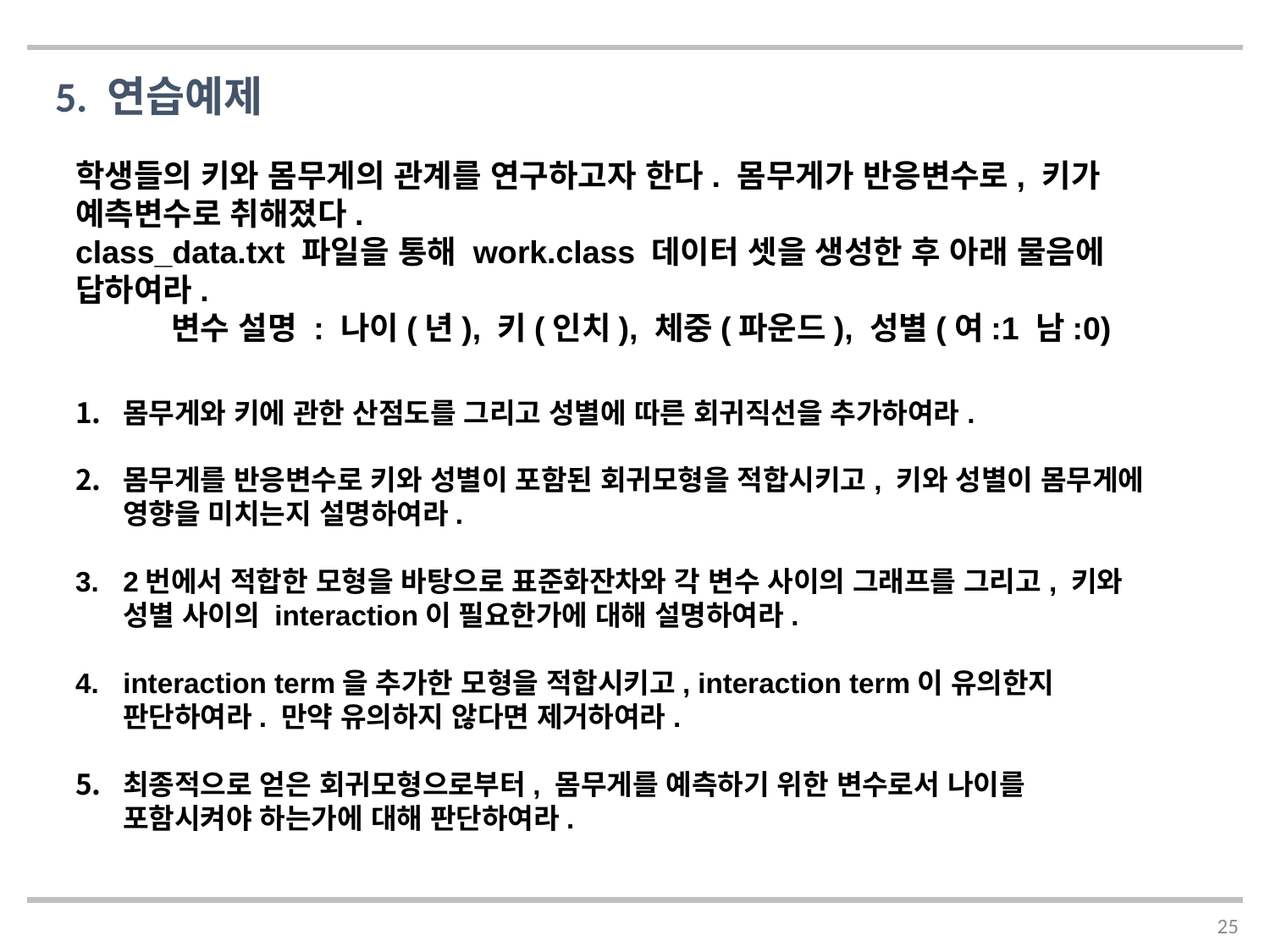

5. 연습예제
학생들의 키와 몸무게의 관계를 연구하고자 한다. 몸무게가 반응변수로, 키가 예측변수로 취해졌다.
class_data.txt 파일을 통해 work.class 데이터 셋을 생성한 후 아래 물음에 답하여라.
변수 설명 : 나이(년), 키(인치), 체중(파운드), 성별(여:1 남:0)
몸무게와 키에 관한 산점도를 그리고 성별에 따른 회귀직선을 추가하여라.

몸무게를 반응변수로 키와 성별이 포함된 회귀모형을 적합시키고, 키와 성별이 몸무게에 영향을 미치는지 설명하여라.

2번에서 적합한 모형을 바탕으로 표준화잔차와 각 변수 사이의 그래프를 그리고, 키와 성별 사이의 interaction이 필요한가에 대해 설명하여라.

interaction term을 추가한 모형을 적합시키고, interaction term이 유의한지 판단하여라. 만약 유의하지 않다면 제거하여라.

최종적으로 얻은 회귀모형으로부터, 몸무게를 예측하기 위한 변수로서 나이를 포함시켜야 하는가에 대해 판단하여라.